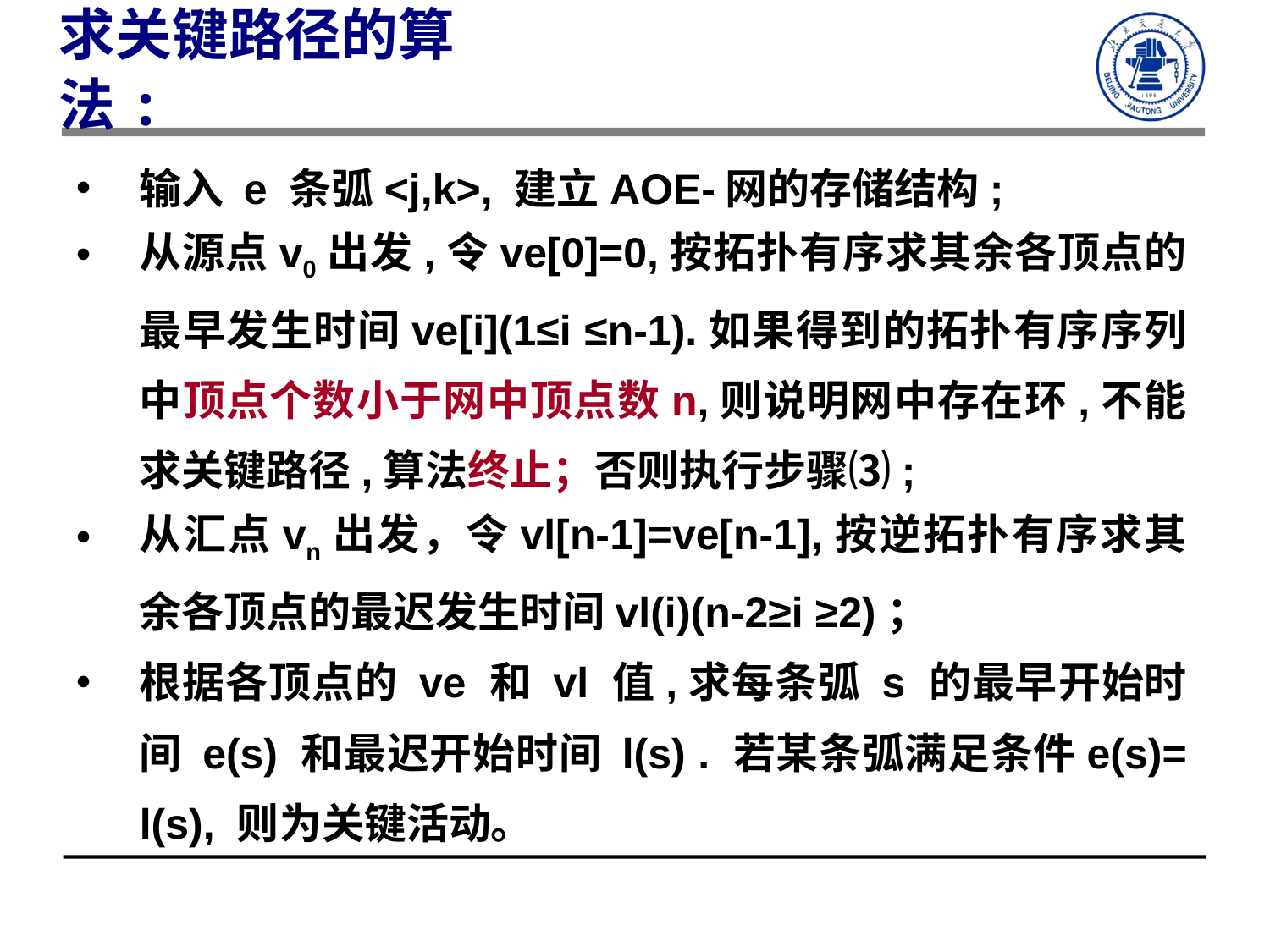

求关键路径的算法:
输入 e 条弧<j,k>, 建立AOE-网的存储结构;
从源点v0出发,令ve[0]=0,按拓扑有序求其余各顶点的最早发生时间ve[i](1≤i ≤n-1).如果得到的拓扑有序序列中顶点个数小于网中顶点数n,则说明网中存在环,不能求关键路径,算法终止；否则执行步骤⑶;
从汇点vn出发，令vl[n-1]=ve[n-1],按逆拓扑有序求其余各顶点的最迟发生时间vl(i)(n-2≥i ≥2)；
根据各顶点的 ve 和 vl 值,求每条弧 s 的最早开始时间 e(s) 和最迟开始时间 l(s) . 若某条弧满足条件e(s)= l(s), 则为关键活动。